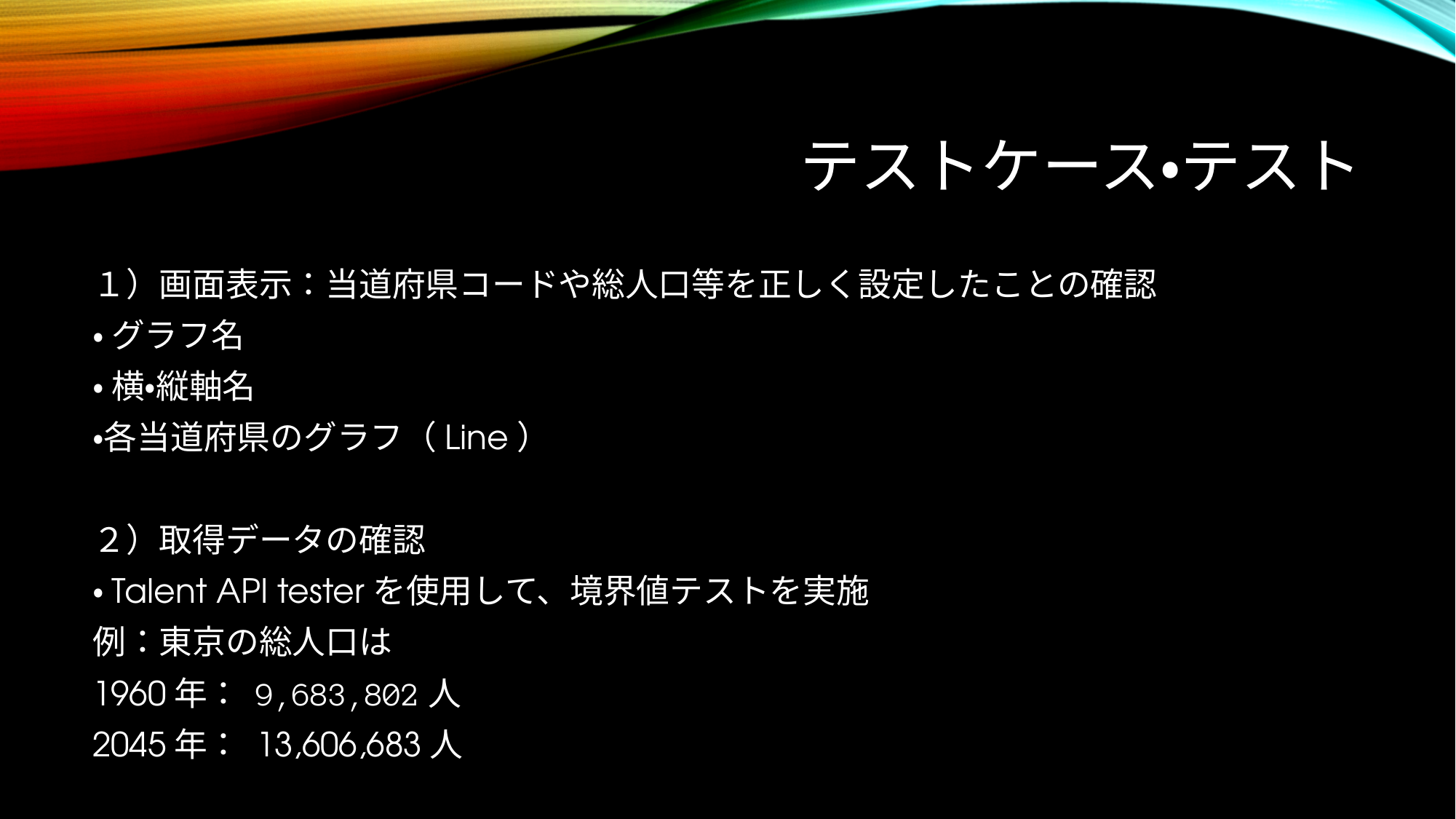

# テストケース・テスト
１）画面表示：当道府県コードや総人口等を正しく設定したことの確認
・ グラフ名
・ 横・縦軸名
・各当道府県のグラフ（Line）

２）取得データの確認
・Talent API testerを使用して、境界値テストを実施
例：東京の総人口は
1960年： 9,683,802人
2045年： 13,606,683人